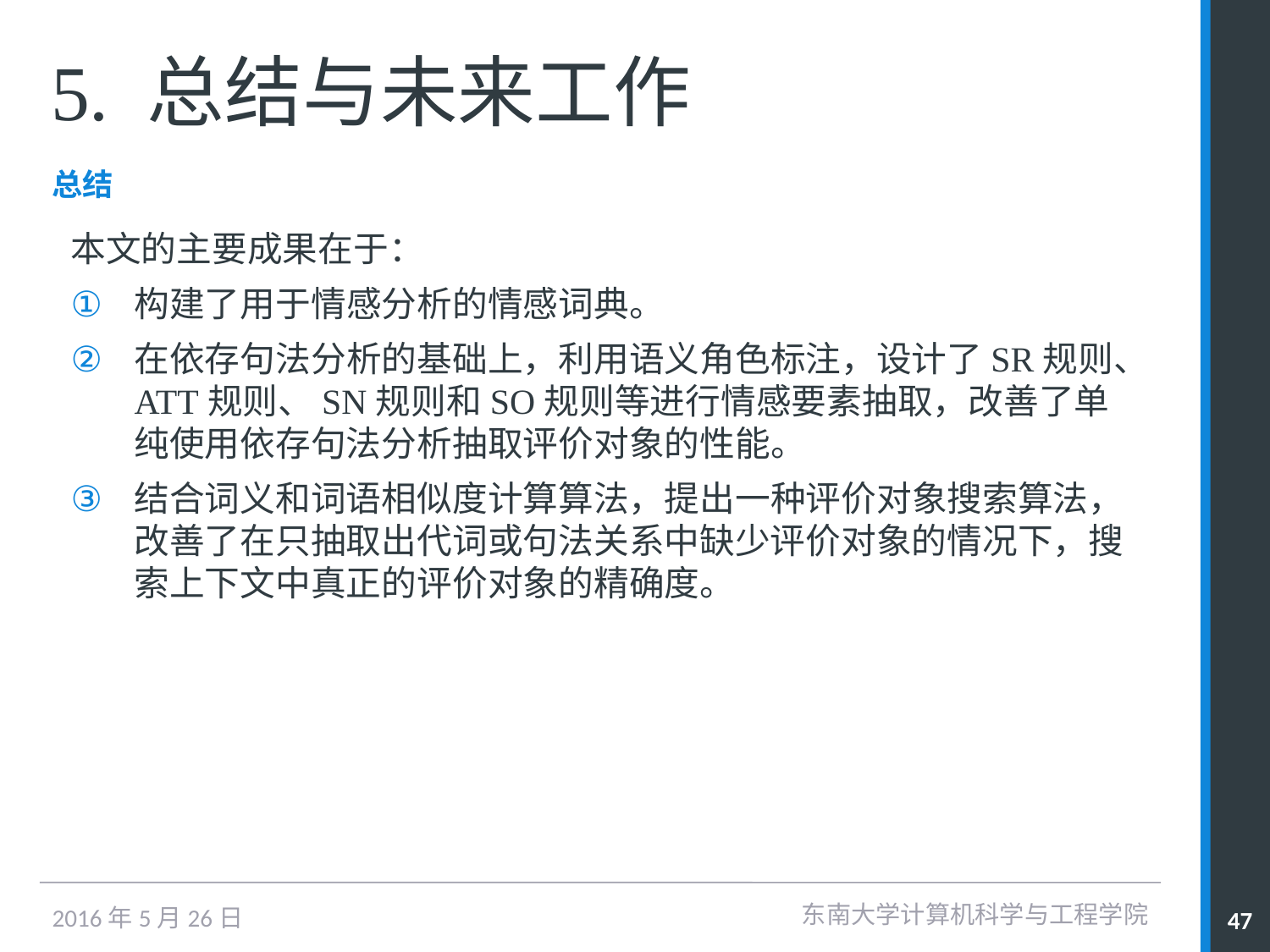

# 5. 总结与未来工作
总结
本文的主要成果在于：
构建了用于情感分析的情感词典。
在依存句法分析的基础上，利用语义角色标注，设计了SR规则、ATT规则、SN规则和SO规则等进行情感要素抽取，改善了单纯使用依存句法分析抽取评价对象的性能。
结合词义和词语相似度计算算法，提出一种评价对象搜索算法，改善了在只抽取出代词或句法关系中缺少评价对象的情况下，搜索上下文中真正的评价对象的精确度。
东南大学计算机科学与工程学院
47